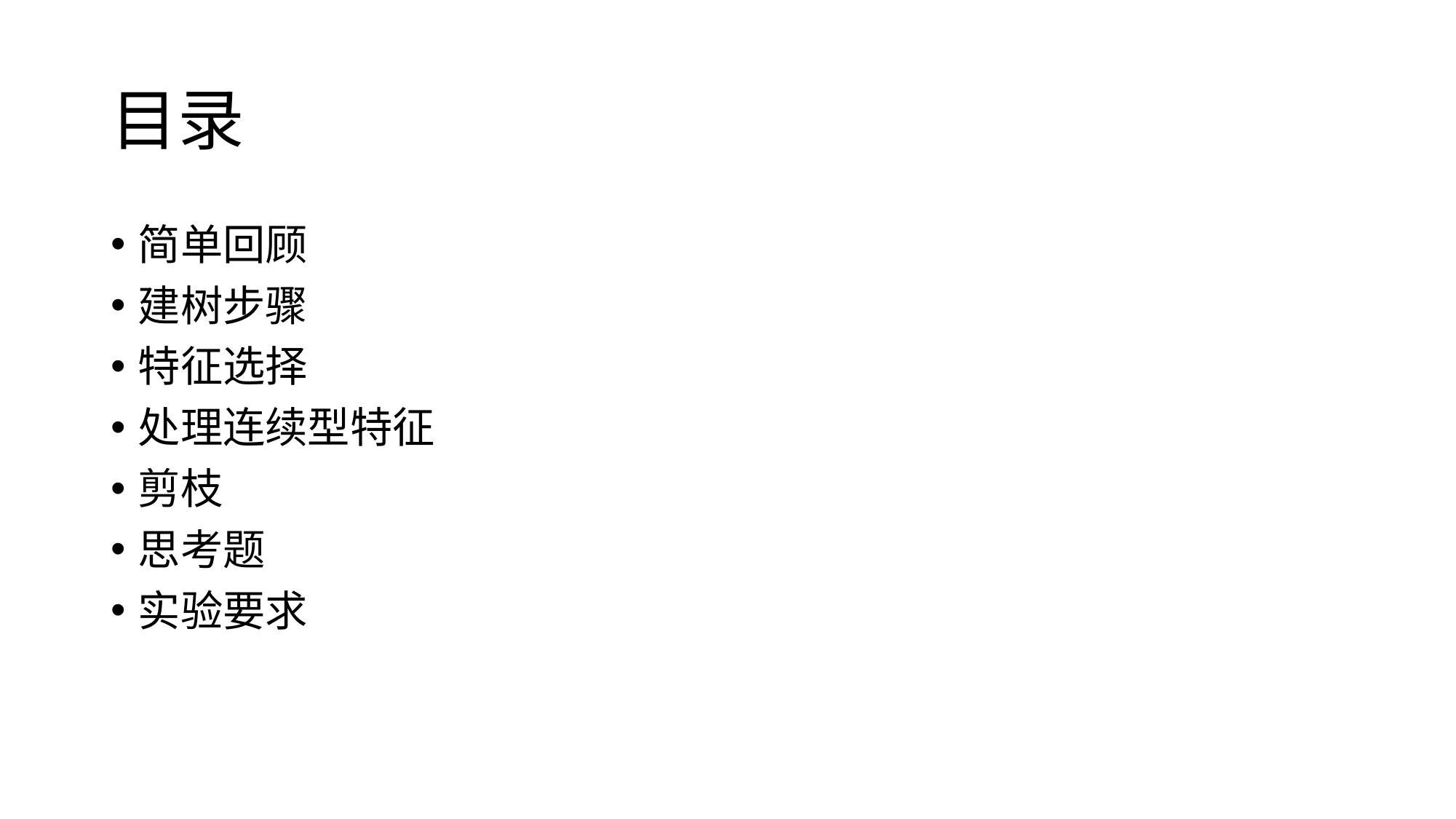

# 目录
简单回顾
建树步骤
特征选择
处理连续型特征
剪枝
思考题
实验要求